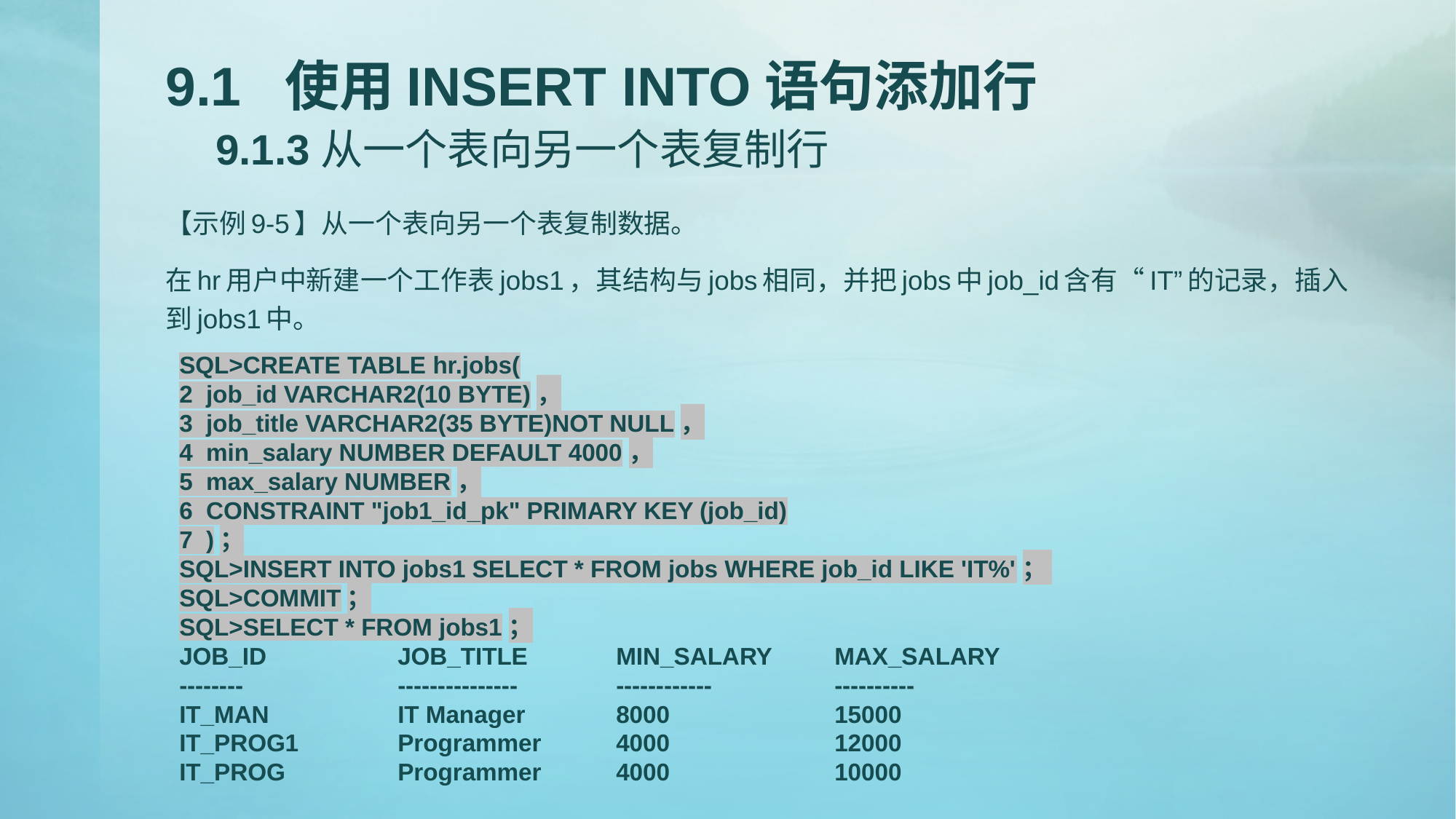

# 9.1  使用INSERT INTO语句添加行 9.1.3从一个表向另一个表复制行
【示例9-5】从一个表向另一个表复制数据。
在hr用户中新建一个工作表jobs1，其结构与jobs相同，并把jobs中job_id含有“IT”的记录，插入到jobs1中。
SQL>CREATE TABLE hr.jobs(
2  job_id VARCHAR2(10 BYTE)，
3  job_title VARCHAR2(35 BYTE)NOT NULL，
4  min_salary NUMBER DEFAULT 4000，
5  max_salary NUMBER，
6  CONSTRAINT "job1_id_pk" PRIMARY KEY (job_id)
7  )；
SQL>INSERT INTO jobs1 SELECT * FROM jobs WHERE job_id LIKE 'IT%'；
SQL>COMMIT；
SQL>SELECT * FROM jobs1；
JOB_ID		JOB_TITLE	MIN_SALARY	MAX_SALARY
--------		---------------	------------		----------
IT_MAN		IT Manager	8000		15000
IT_PROG1	Programmer	4000		12000
IT_PROG		Programmer 	4000		10000